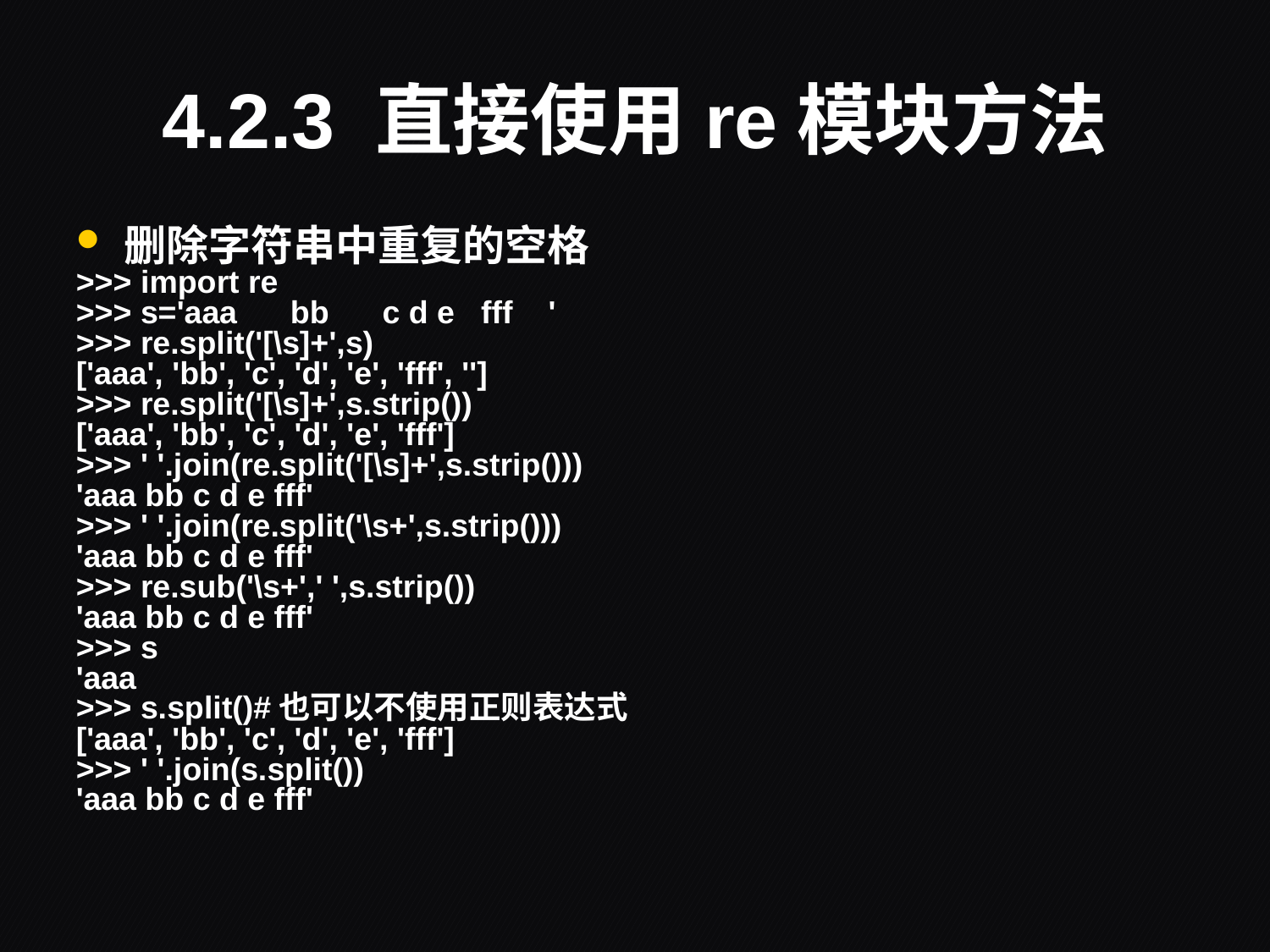

# 4.2.3 直接使用re模块方法
删除字符串中重复的空格
>>> import re
>>> s='aaa      bb      c d e   fff    '
>>> re.split('[\s]+',s)
['aaa', 'bb', 'c', 'd', 'e', 'fff', '']
>>> re.split('[\s]+',s.strip())
['aaa', 'bb', 'c', 'd', 'e', 'fff']
>>> ' '.join(re.split('[\s]+',s.strip()))
'aaa bb c d e fff'
>>> ' '.join(re.split('\s+',s.strip()))
'aaa bb c d e fff'
>>> re.sub('\s+',' ',s.strip())
'aaa bb c d e fff'
>>> s
'aaa
>>> s.split()#也可以不使用正则表达式
['aaa', 'bb', 'c', 'd', 'e', 'fff']
>>> ' '.join(s.split())
'aaa bb c d e fff'